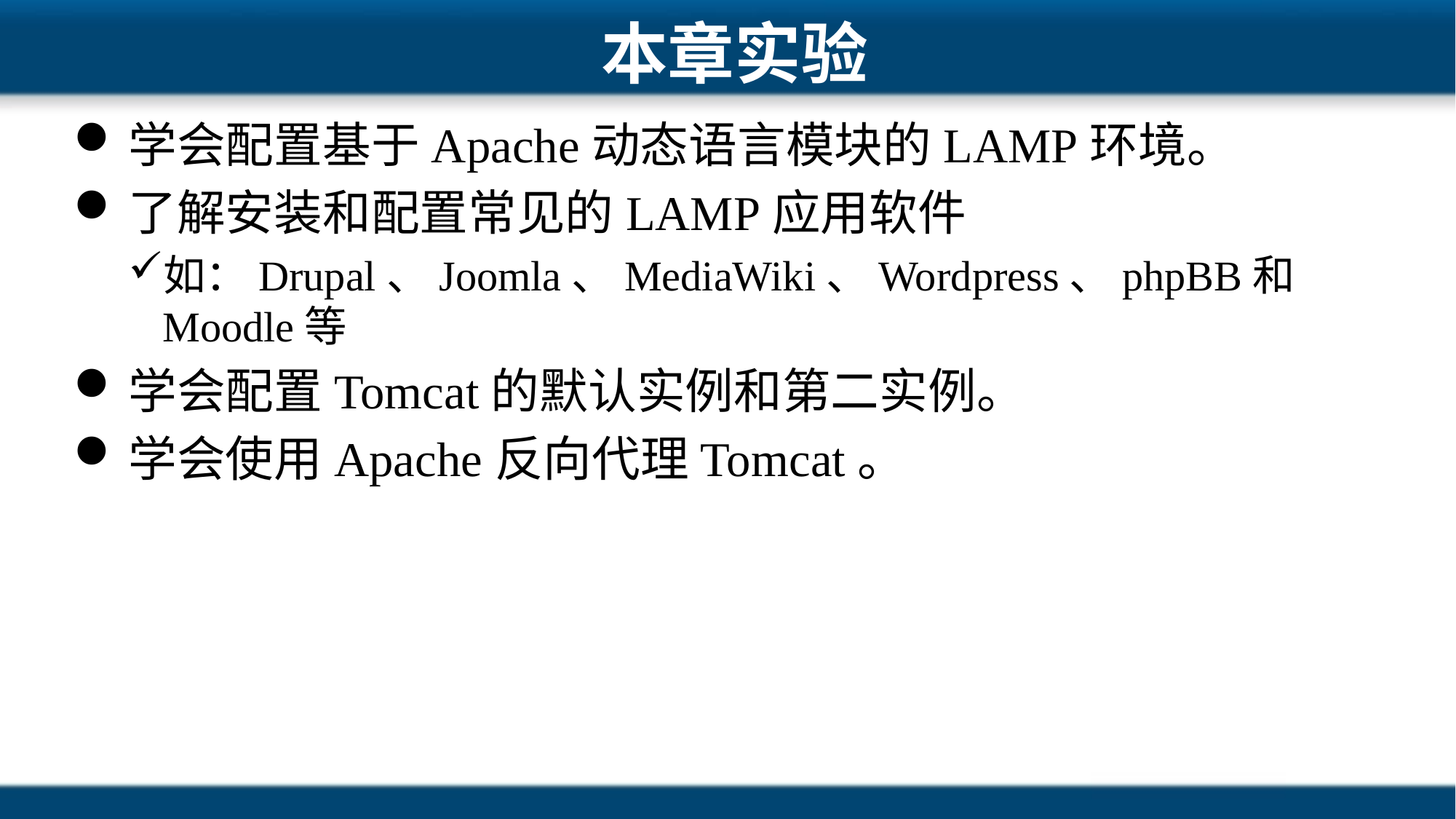

# 本章实验
学会配置基于Apache动态语言模块的LAMP环境。
了解安装和配置常见的LAMP应用软件
如：Drupal、Joomla、MediaWiki、Wordpress、phpBB和Moodle等
学会配置Tomcat的默认实例和第二实例。
学会使用Apache反向代理Tomcat。